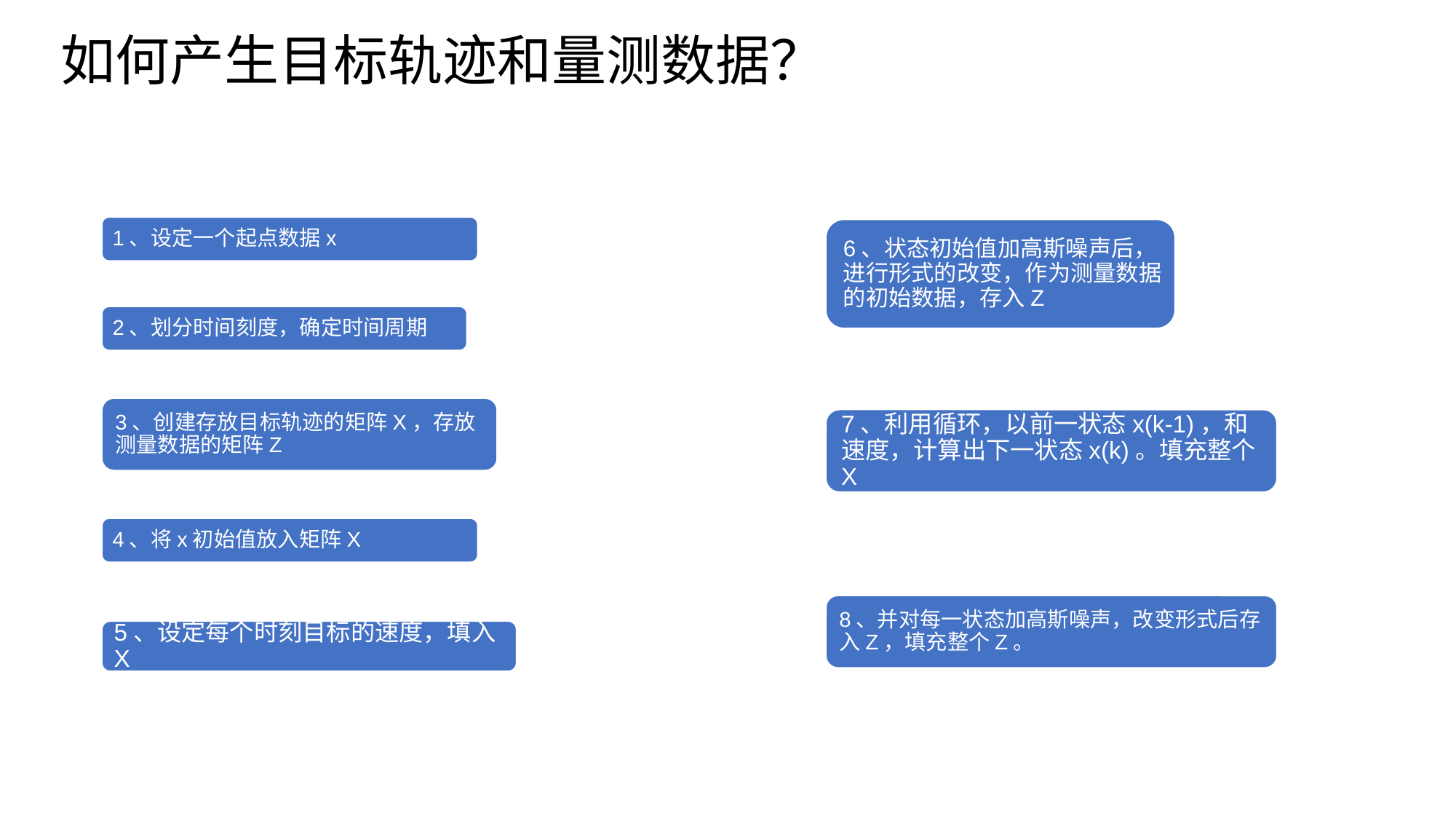

如何产生目标轨迹和量测数据？
1、设定一个起点数据x
6、状态初始值加高斯噪声后，进行形式的改变，作为测量数据的初始数据，存入Z
2、划分时间刻度，确定时间周期
3、创建存放目标轨迹的矩阵X，存放测量数据的矩阵Z
7、利用循环，以前一状态x(k-1)，和速度，计算出下一状态x(k)。填充整个X
4、将x初始值放入矩阵X
8、并对每一状态加高斯噪声，改变形式后存入Z，填充整个Z。
5、设定每个时刻目标的速度，填入X